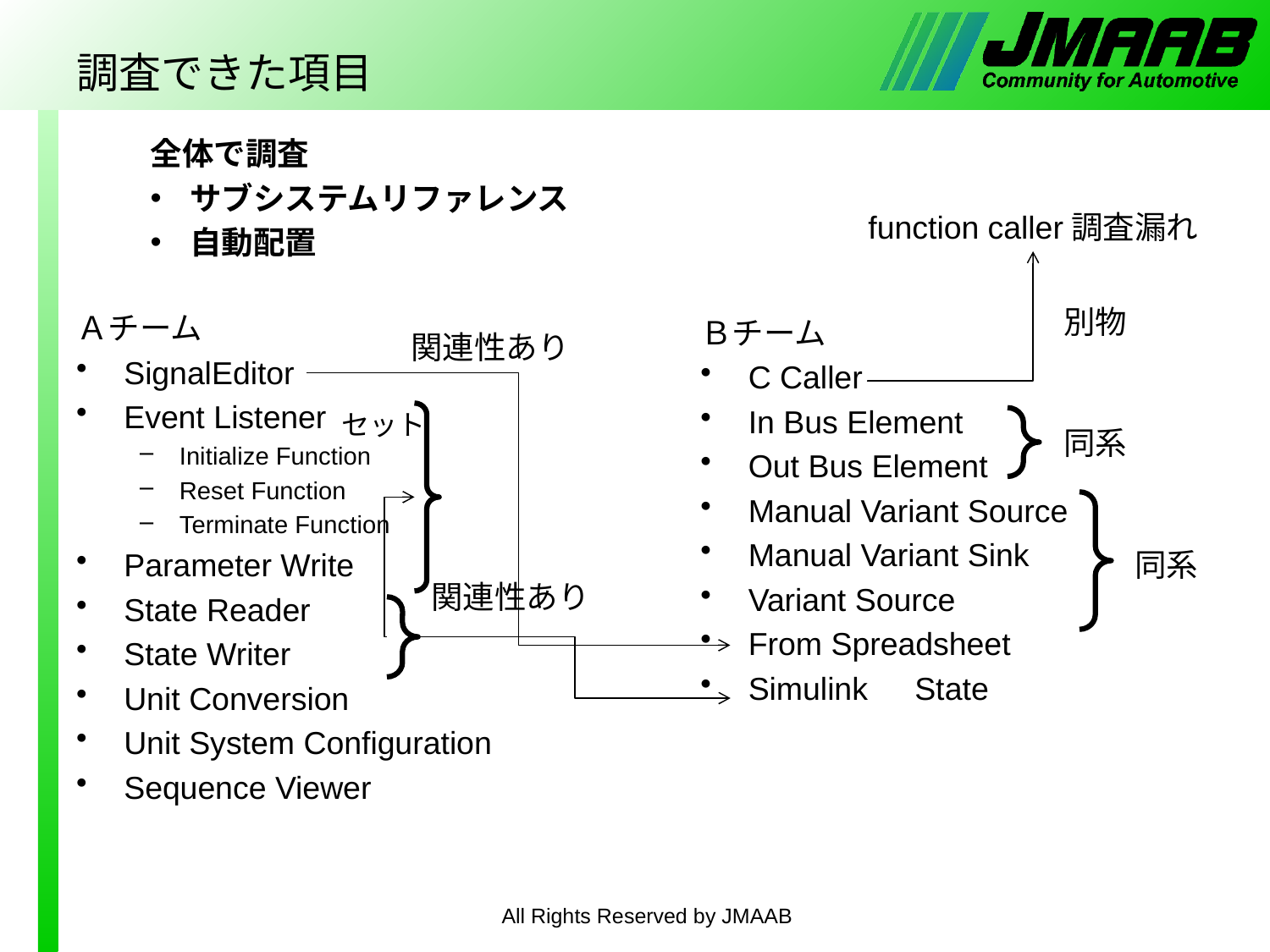

# 調査できた項目
全体で調査
サブシステムリファレンス
自動配置
function caller調査漏れ
別物
Ａチーム
SignalEditor
Event Listener
Initialize Function
Reset Function
Terminate Function
Parameter Write
State Reader
State Writer
Unit Conversion
Unit System Configuration
Sequence Viewer

Ｂチーム
C Caller
In Bus Element
Out Bus Element
Manual Variant Source
Manual Variant Sink
Variant Source
From Spreadsheet
Simulink　State

関連性あり
セット

同系

同系
関連性あり